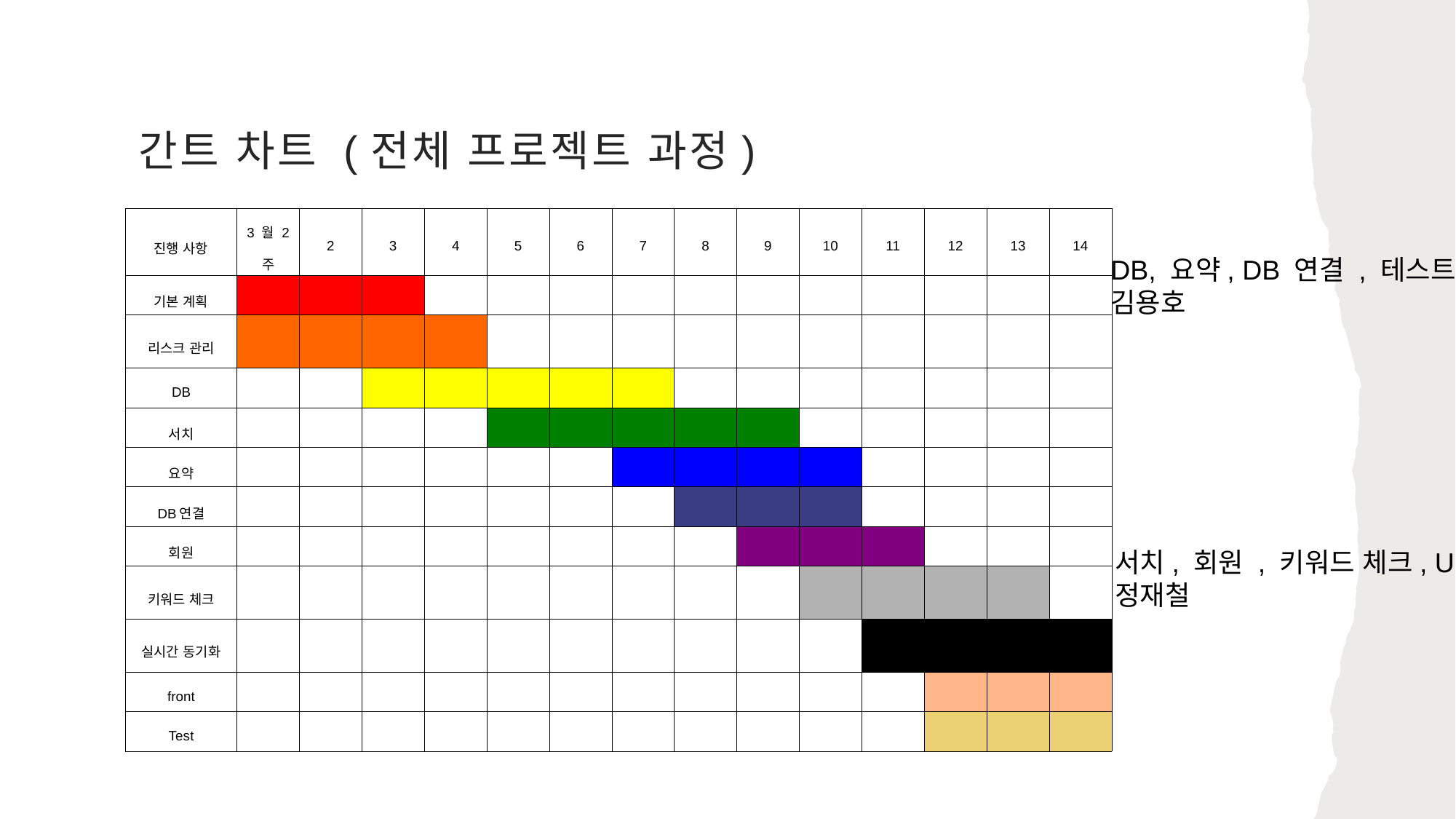

# 간트 차트 (전체 프로젝트 과정)
| 진행 사항 | 3 월 2 주 | 2 | 3 | 4 | 5 | 6 | 7 | 8 | 9 | 10 | 11 | 12 | 13 | 14 |
| --- | --- | --- | --- | --- | --- | --- | --- | --- | --- | --- | --- | --- | --- | --- |
| 기본 계획 |  |  |  |  |  |  |  |  |  |  |  |  |  |  |
| 리스크 관리 |  |  |  |  |  |  |  |  |  |  |  |  |  |  |
| DB |  |  |  |  |  |  |  |  |  |  |  |  |  |  |
| 서치 |  |  |  |  |  |  |  |  |  |  |  |  |  |  |
| 요약 |  |  |  |  |  |  |  |  |  |  |  |  |  |  |
| DB연결 |  |  |  |  |  |  |  |  |  |  |  |  |  |  |
| 회원 |  |  |  |  |  |  |  |  |  |  |  |  |  |  |
| 키워드 체크 |  |  |  |  |  |  |  |  |  |  |  |  |  |  |
| 실시간 동기화 |  |  |  |  |  |  |  |  |  |  |  |  |  |  |
| front |  |  |  |  |  |  |  |  |  |  |  |  |  |  |
| Test |  |  |  |  |  |  |  |  |  |  |  |  |  |  |
DB, 요약, DB 연결 , 테스트
김용호

서치, 회원 , 키워드 체크, UI
정재철